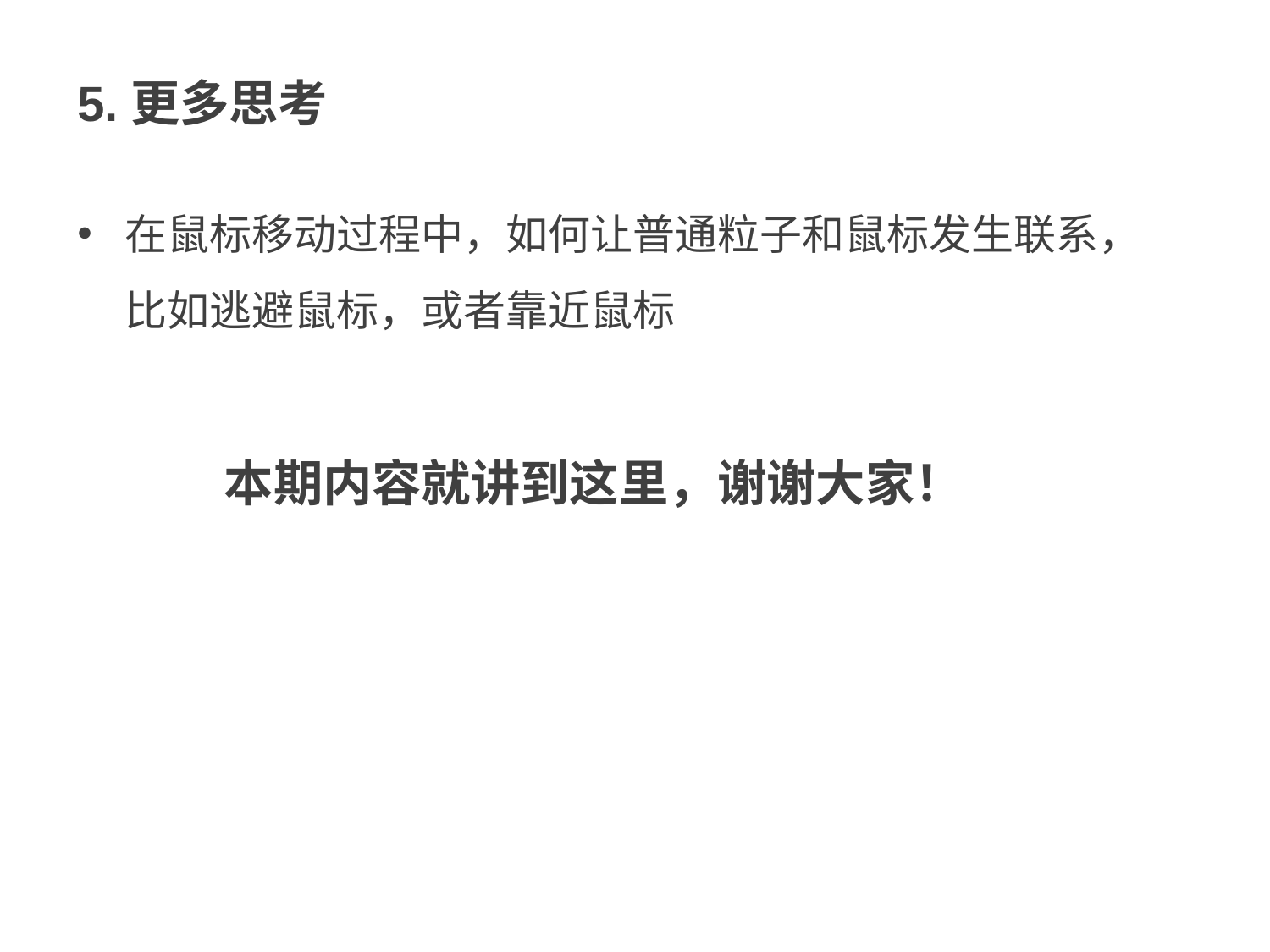

5.更多思考
在鼠标移动过程中，如何让普通粒子和鼠标发生联系，比如逃避鼠标，或者靠近鼠标
	本期内容就讲到这里，谢谢大家！